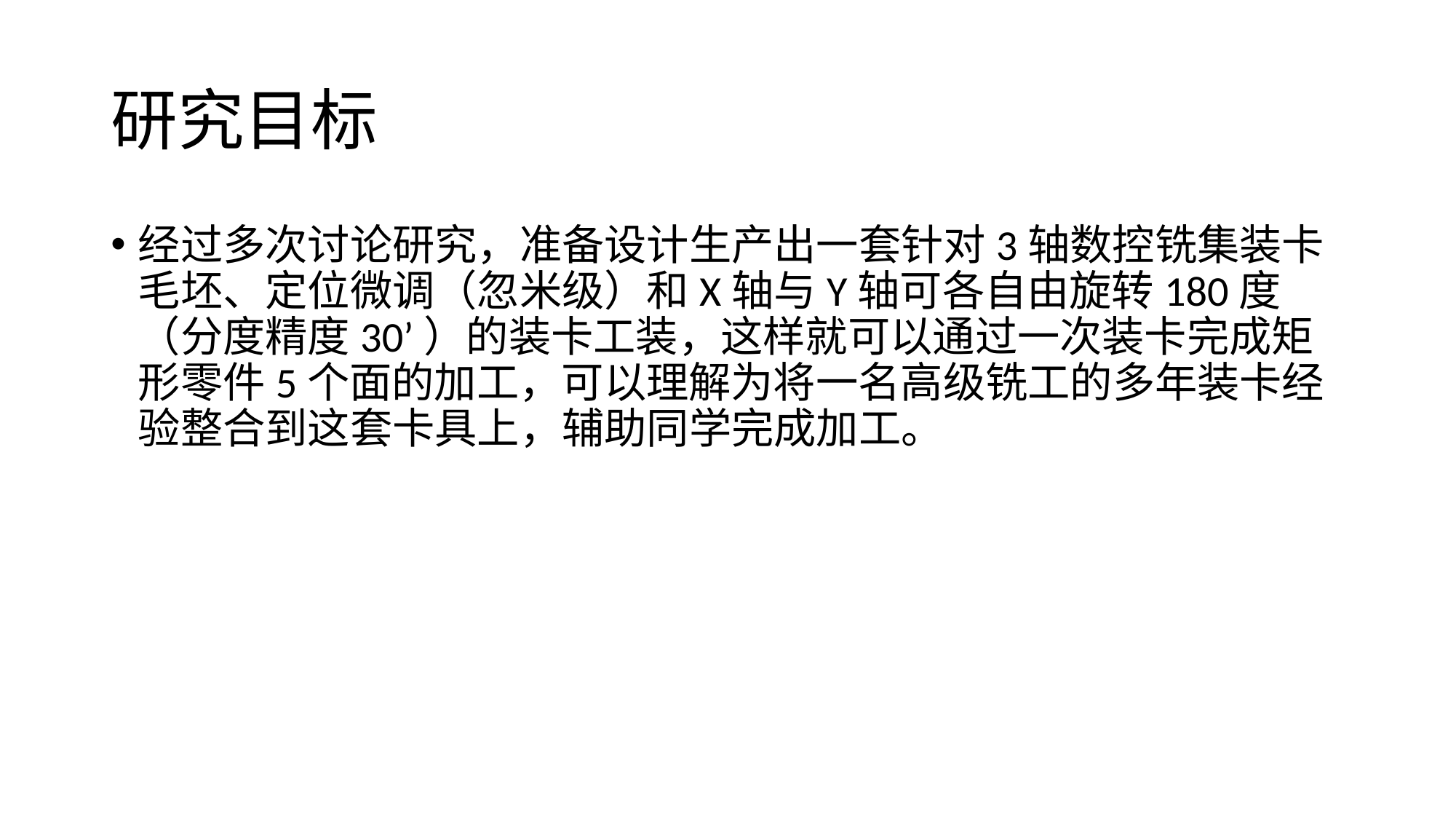

# 研究目标
经过多次讨论研究，准备设计生产出一套针对3轴数控铣集装卡毛坯、定位微调（忽米级）和X轴与Y轴可各自由旋转180度（分度精度30’）的装卡工装，这样就可以通过一次装卡完成矩形零件5个面的加工，可以理解为将一名高级铣工的多年装卡经验整合到这套卡具上，辅助同学完成加工。